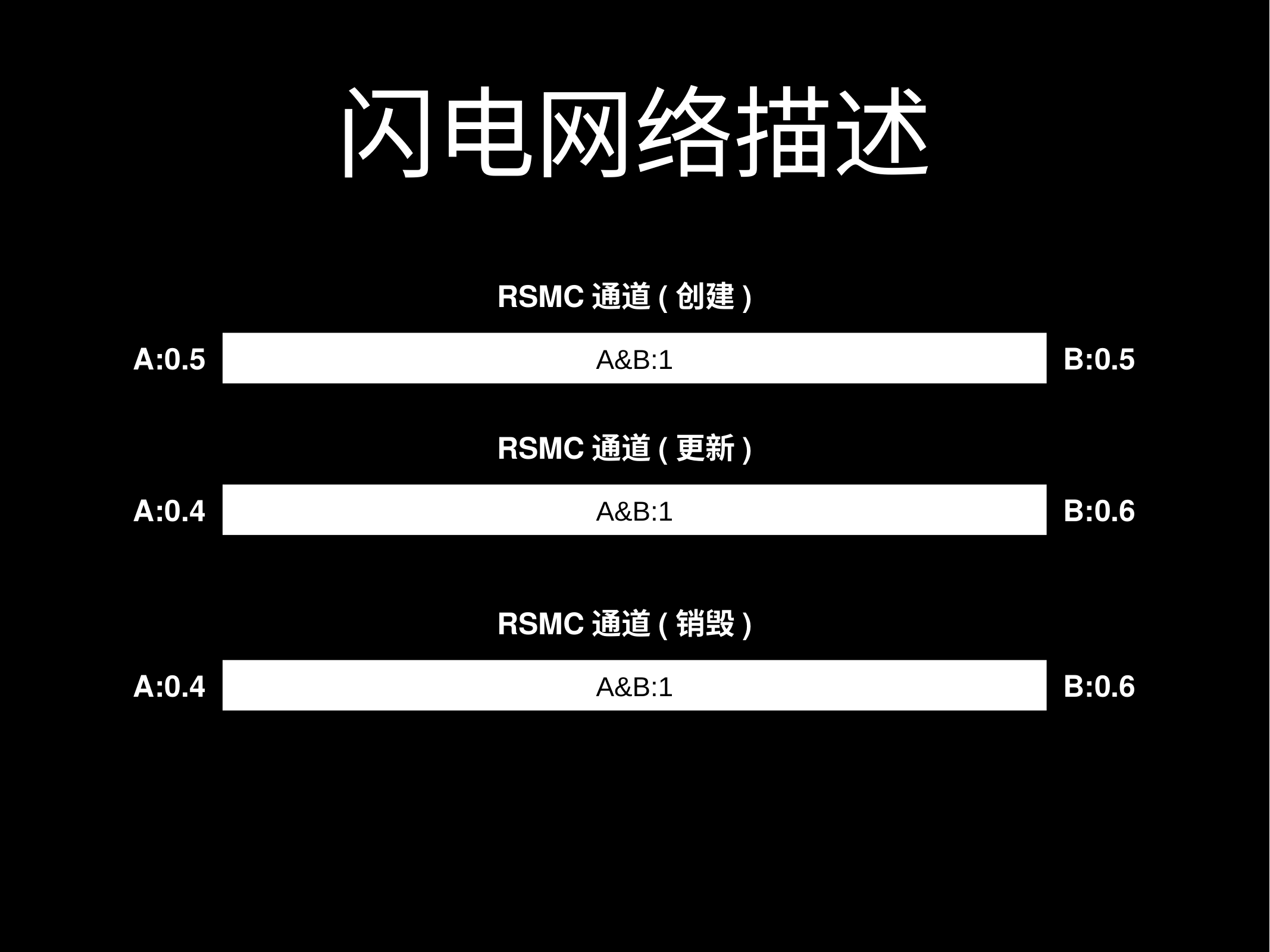

# 闪电网络描述
RSMC通道(创建)
A&B:1
A:0.5
B:0.5
RSMC通道(更新)
A&B:1
A:0.4
B:0.6
RSMC通道(销毁)
A&B:1
A:0.4
B:0.6